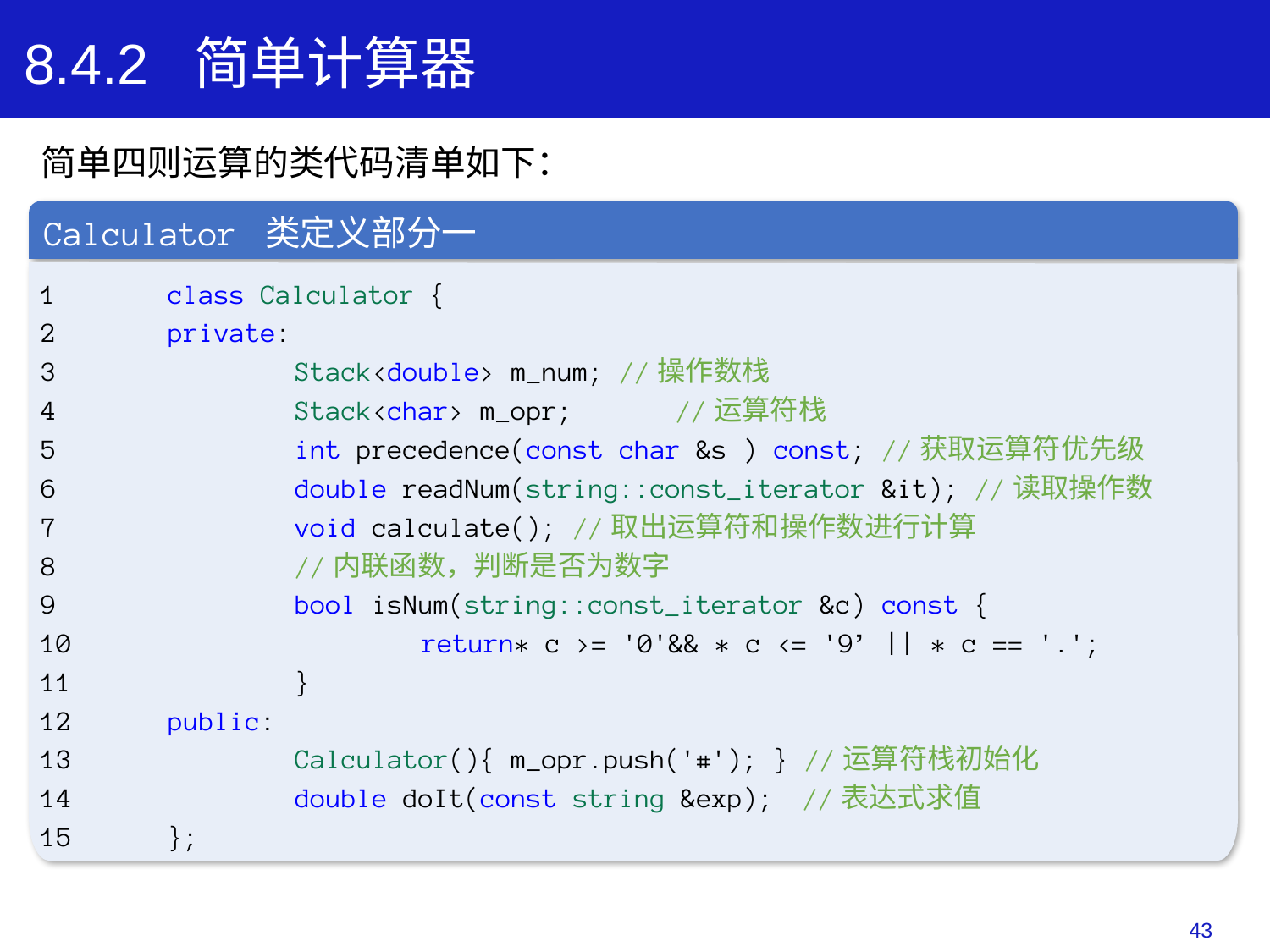

8.4.2  简单计算器
简单四则运算的类代码清单如下：
Calculator 类定义部分一
1 	class Calculator {
2 	private:
3 		Stack<double> m_num; //操作数栈
4 		Stack<char> m_opr; 	//运算符栈
5 		int precedence(const char &s ) const; //获取运算符优先级
6 		double readNum(string::const_iterator &it); //读取操作数
7 		void calculate(); //取出运算符和操作数进行计算
8 		//内联函数，判断是否为数字
9 		bool isNum(string::const_iterator &c) const {
10 			return* c >= '0'&& * c <= '9’ || * c == '.';
11 		}
12 	public:
13 		Calculator(){ m_opr.push('#'); } //运算符栈初始化
14 		double doIt(const string &exp); 	//表达式求值
15 	};
43